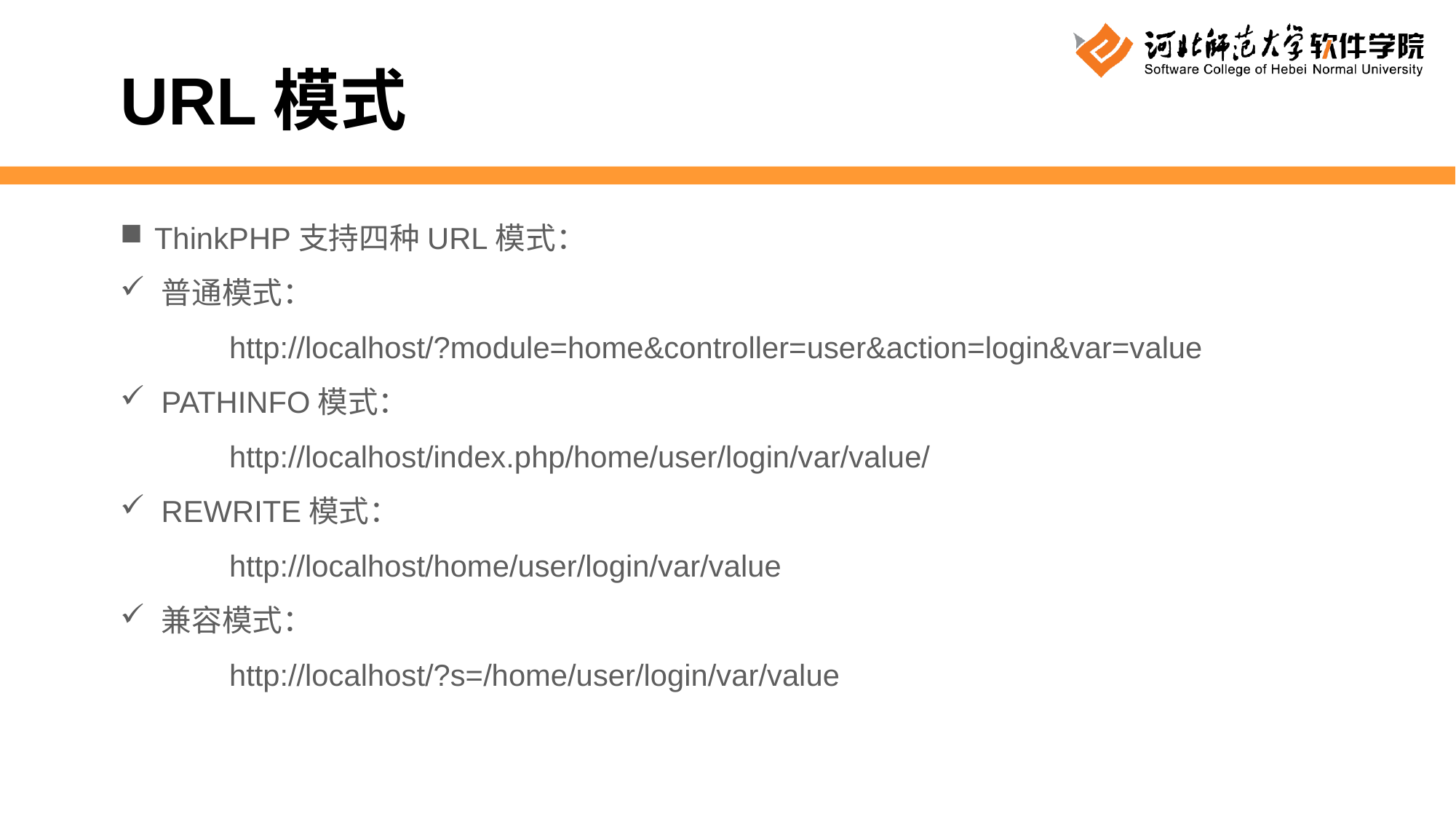

URL模式
ThinkPHP支持四种URL模式：
普通模式：
	http://localhost/?module=home&controller=user&action=login&var=value
PATHINFO模式：
	http://localhost/index.php/home/user/login/var/value/
REWRITE模式：
	http://localhost/home/user/login/var/value
兼容模式：
	http://localhost/?s=/home/user/login/var/value